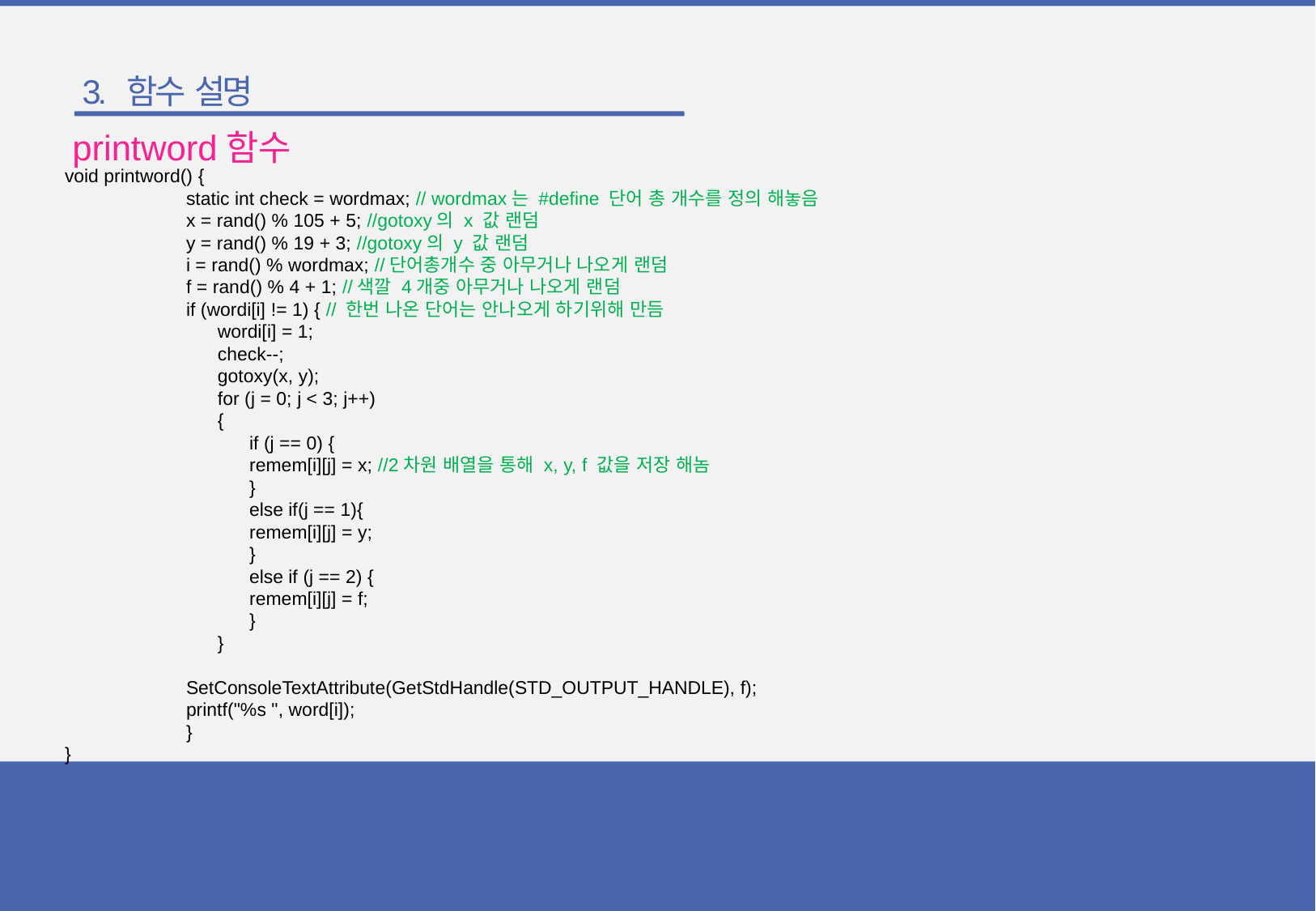

3.  함수  설명

printword함수
void printword() {
	static int check = wordmax; // wordmax는 #define 단어 총 개수를 정의 해놓음
	x = rand() % 105 + 5; //gotoxy의 x 값 랜덤
	y = rand() % 19 + 3; //gotoxy의 y 값 랜덤
	i = rand() % wordmax; //단어총개수 중 아무거나 나오게 랜덤
	f = rand() % 4 + 1; //색깔 4개중 아무거나 나오게 랜덤
	if (wordi[i] != 1) { // 한번 나온 단어는 안나오게 하기위해 만듬
	      wordi[i] = 1;
	      check--;
	      gotoxy(x, y);
	      for (j = 0; j < 3; j++)
	      {
	            if (j == 0) {
	            remem[i][j] = x; //2차원 배열을 통해 x, y, f 값을 저장 해놈
	            }
	            else if(j == 1){
	            remem[i][j] = y;
	            }
	            else if (j == 2) {
	            remem[i][j] = f;
	            }
	      }

	SetConsoleTextAttribute(GetStdHandle(STD_OUTPUT_HANDLE), f);
	printf("%s ", word[i]);
	}
}